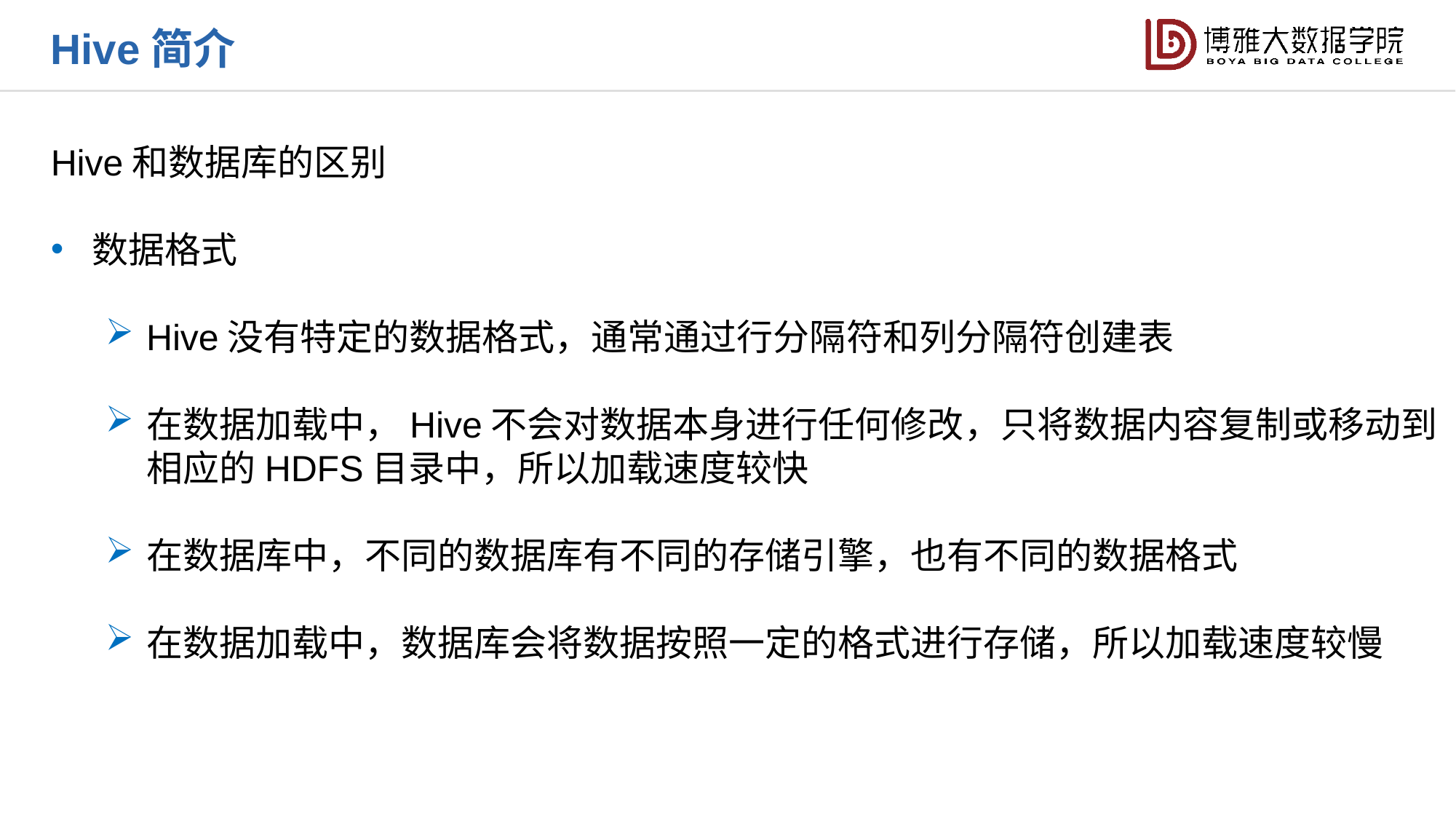

Hive简介
Hive和数据库的区别

数据格式

Hive没有特定的数据格式，通常通过行分隔符和列分隔符创建表

在数据加载中，Hive不会对数据本身进行任何修改，只将数据内容复制或移动到
    相应的HDFS目录中，所以加载速度较快

在数据库中，不同的数据库有不同的存储引擎，也有不同的数据格式

在数据加载中，数据库会将数据按照一定的格式进行存储，所以加载速度较慢